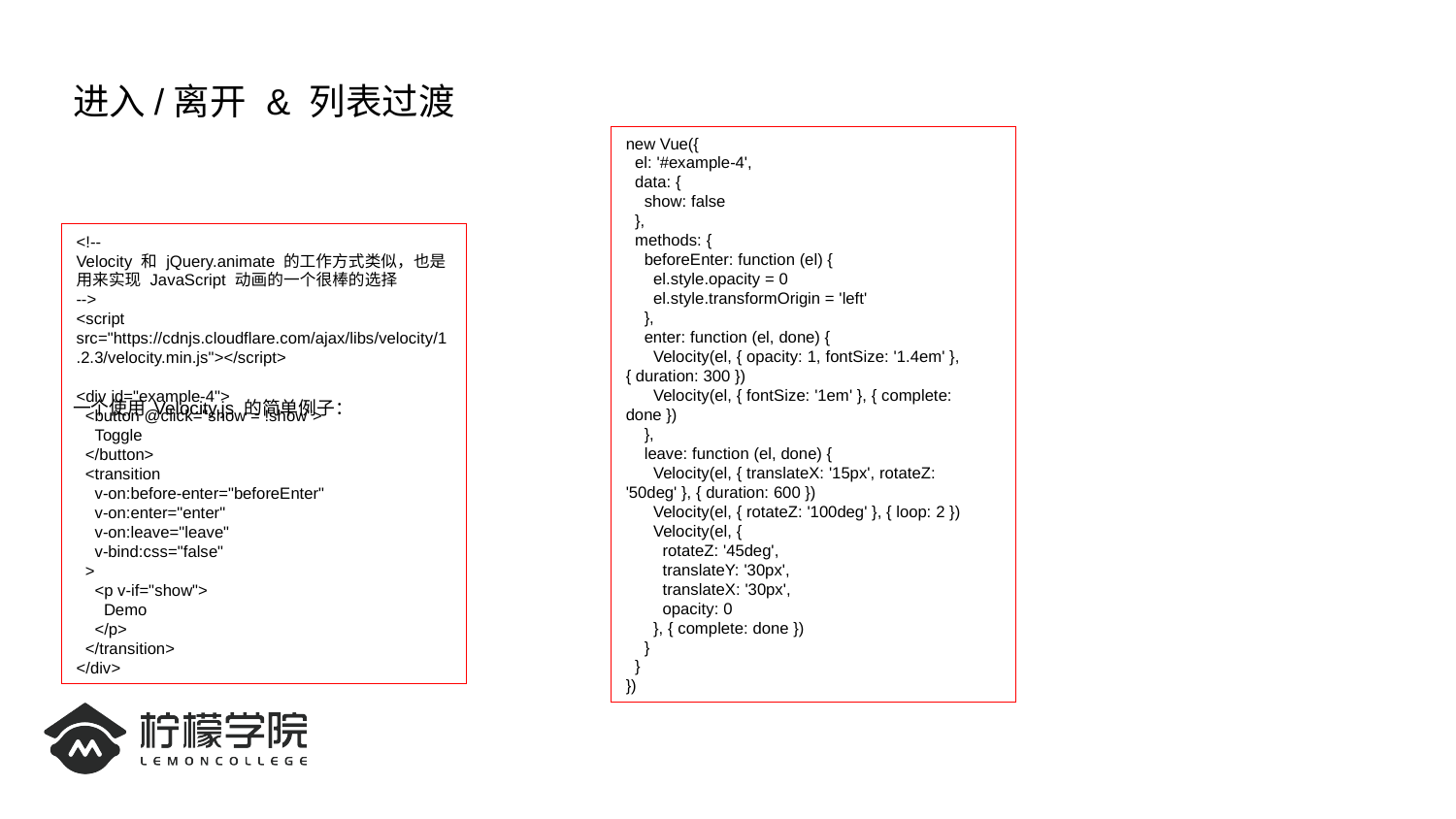

# 进入/离开 & 列表过渡
一个使用 Velocity.js 的简单例子：

new Vue({
  el: '#example-4',
  data: {
    show: false
  },
  methods: {
    beforeEnter: function (el) {
      el.style.opacity = 0
      el.style.transformOrigin = 'left'
    },
    enter: function (el, done) {
      Velocity(el, { opacity: 1, fontSize: '1.4em' }, { duration: 300 })
      Velocity(el, { fontSize: '1em' }, { complete: done })
    },
    leave: function (el, done) {
      Velocity(el, { translateX: '15px', rotateZ: '50deg' }, { duration: 600 })
      Velocity(el, { rotateZ: '100deg' }, { loop: 2 })
      Velocity(el, {
        rotateZ: '45deg',
        translateY: '30px',
        translateX: '30px',
        opacity: 0
      }, { complete: done })
    }
  }
})
<!--
Velocity 和 jQuery.animate 的工作方式类似，也是用来实现 JavaScript 动画的一个很棒的选择
-->
<script src="https://cdnjs.cloudflare.com/ajax/libs/velocity/1.2.3/velocity.min.js"></script>

<div id="example-4">
  <button @click="show = !show">
    Toggle
  </button>
  <transition
    v-on:before-enter="beforeEnter"
    v-on:enter="enter"
    v-on:leave="leave"
    v-bind:css="false"
  >
    <p v-if="show">
      Demo
    </p>
  </transition>
</div>